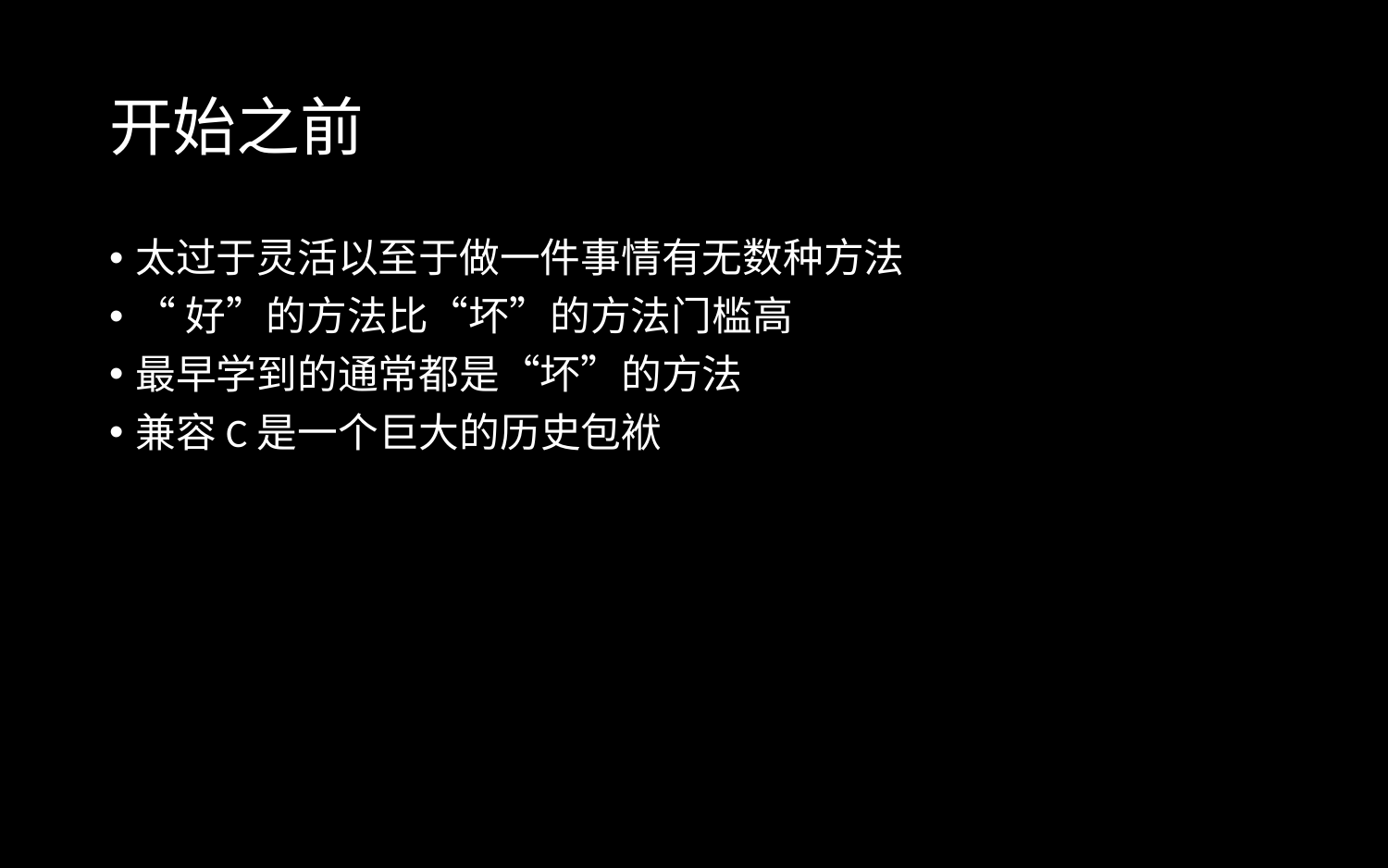

# 开始之前
太过于灵活以至于做一件事情有无数种方法
“好”的方法比“坏”的方法门槛高
最早学到的通常都是“坏”的方法
兼容C是一个巨大的历史包袱